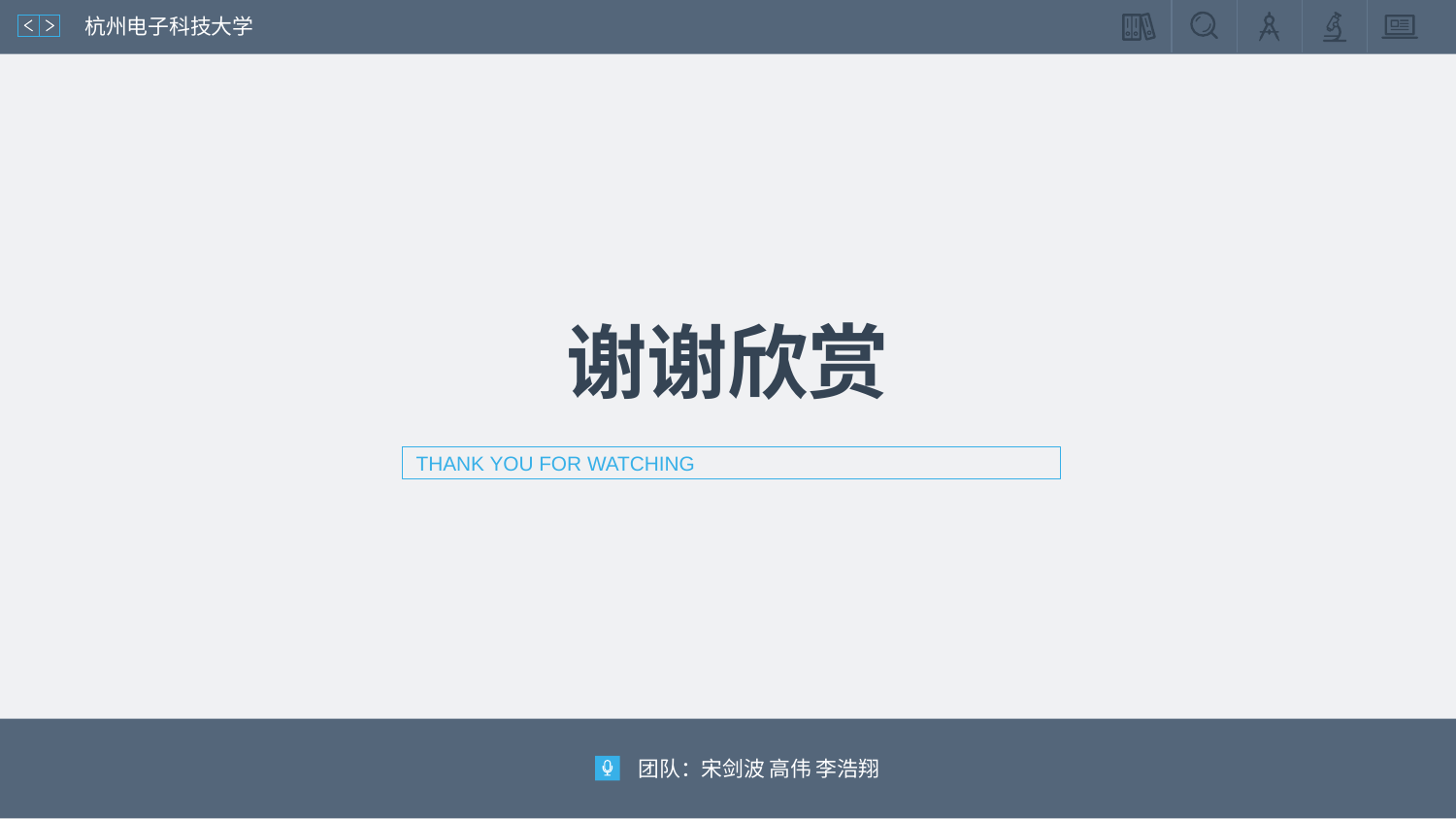

杭州电子科技大学

谢谢欣赏
THANK YOU FOR WATCHING
团队：宋剑波 高伟 李浩翔